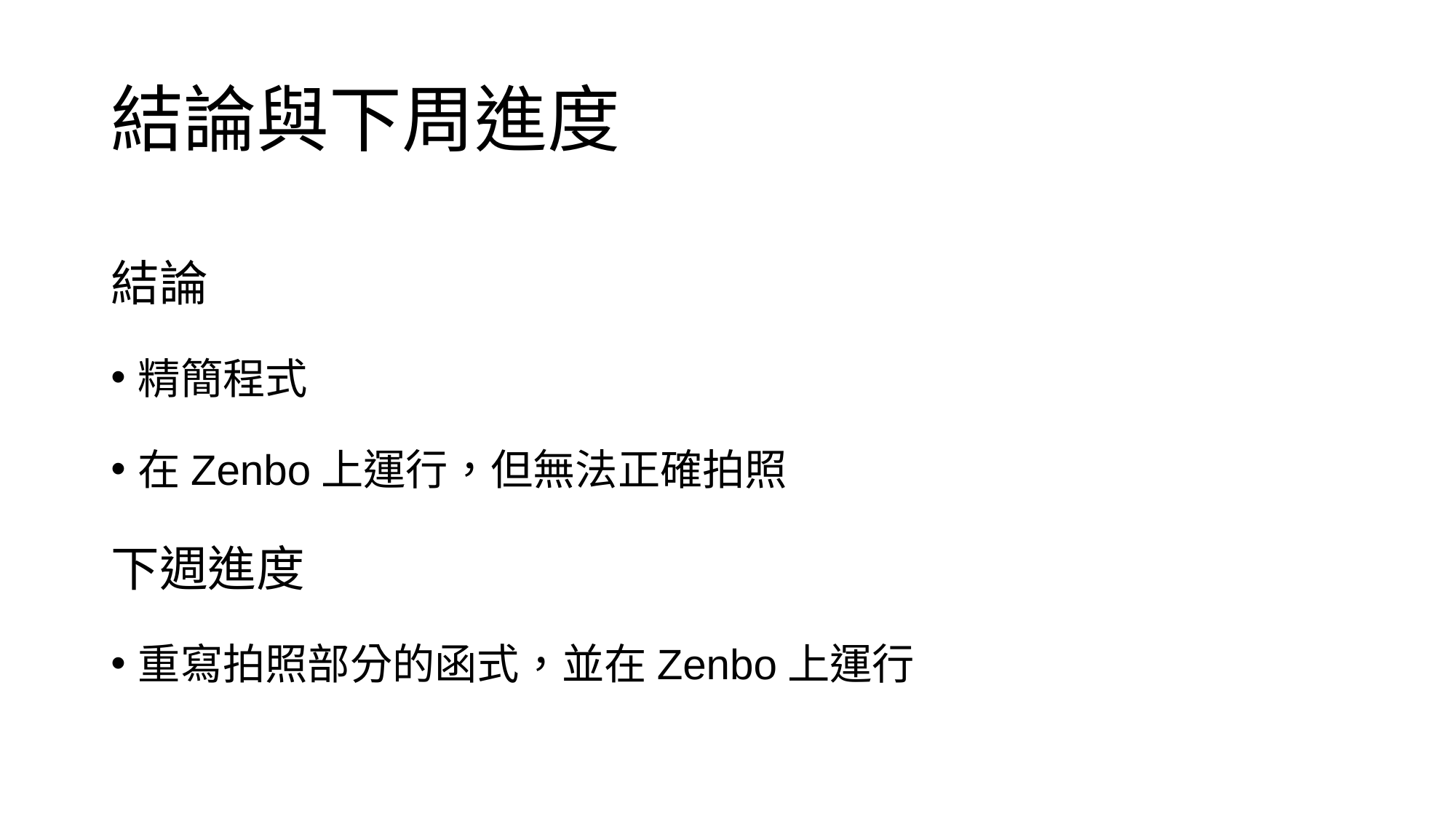

# 結論與下周進度
結論
精簡程式
在Zenbo上運行，但無法正確拍照
下週進度
重寫拍照部分的函式，並在Zenbo上運行